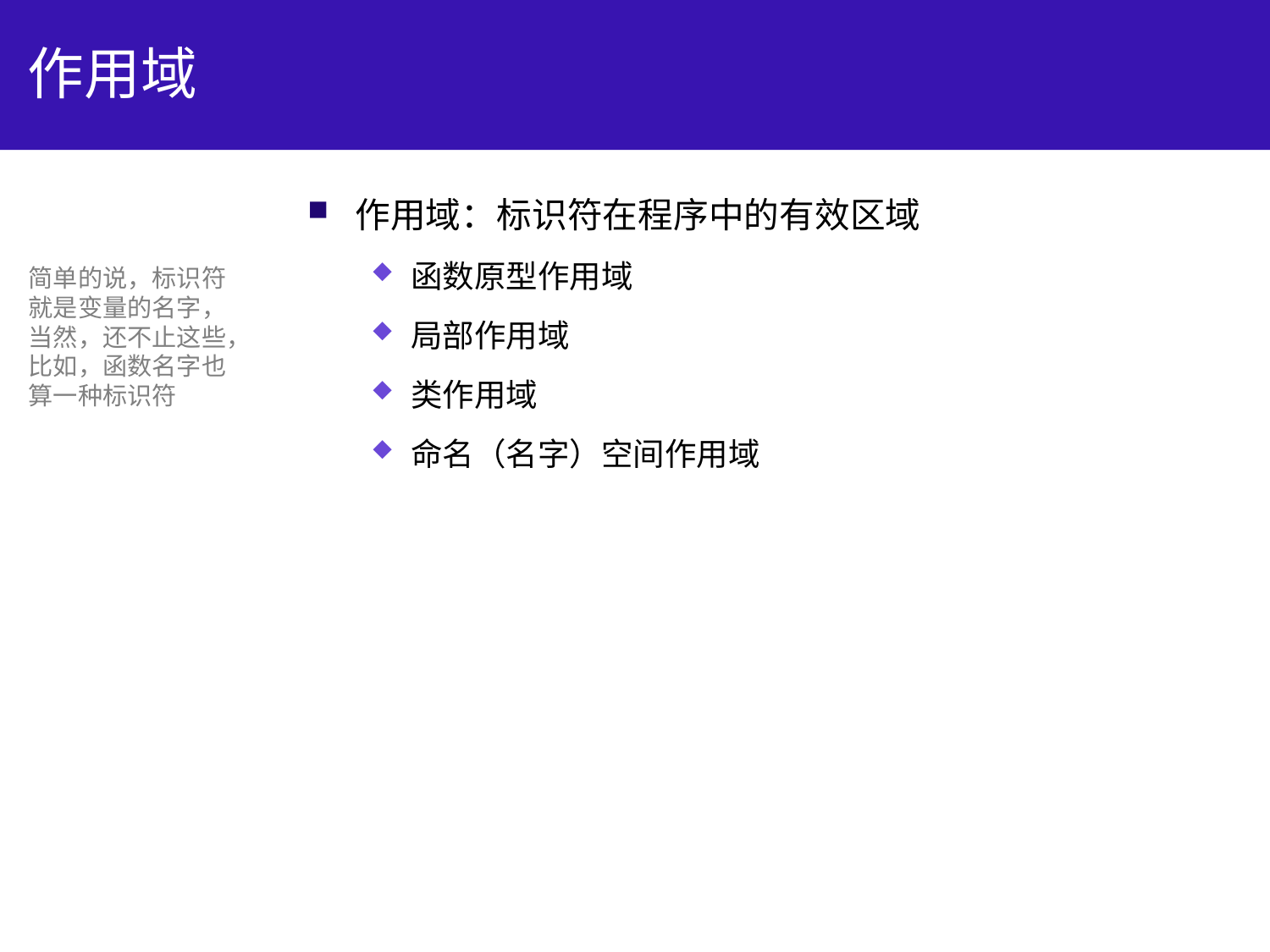

# 作用域
作用域：标识符在程序中的有效区域
函数原型作用域
局部作用域
类作用域
命名（名字）空间作用域
简单的说，标识符
就是变量的名字，
当然，还不止这些，
比如，函数名字也
算一种标识符
3